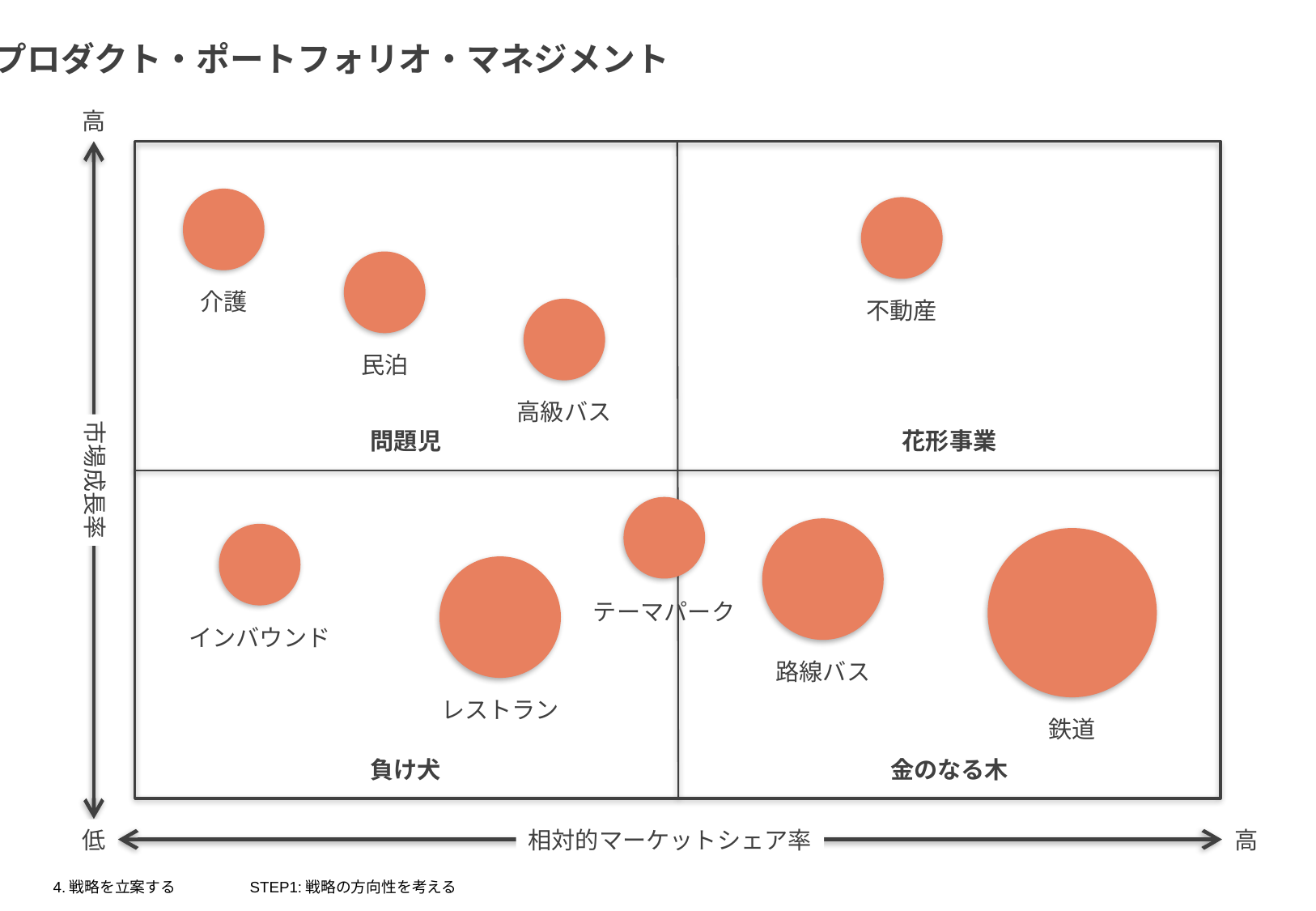

32_プロダクト・ポートフォリオ・マネジメント
高

介護
不動産

民泊
高級バス
市場成長率
問題児
花形事業

テーマパーク
インバウンド
路線バス
レストラン
鉄道
負け犬
金のなる木
低
相対的マーケットシェア率
高
4.戦略を立案する
STEP1:戦略の方向性を考える